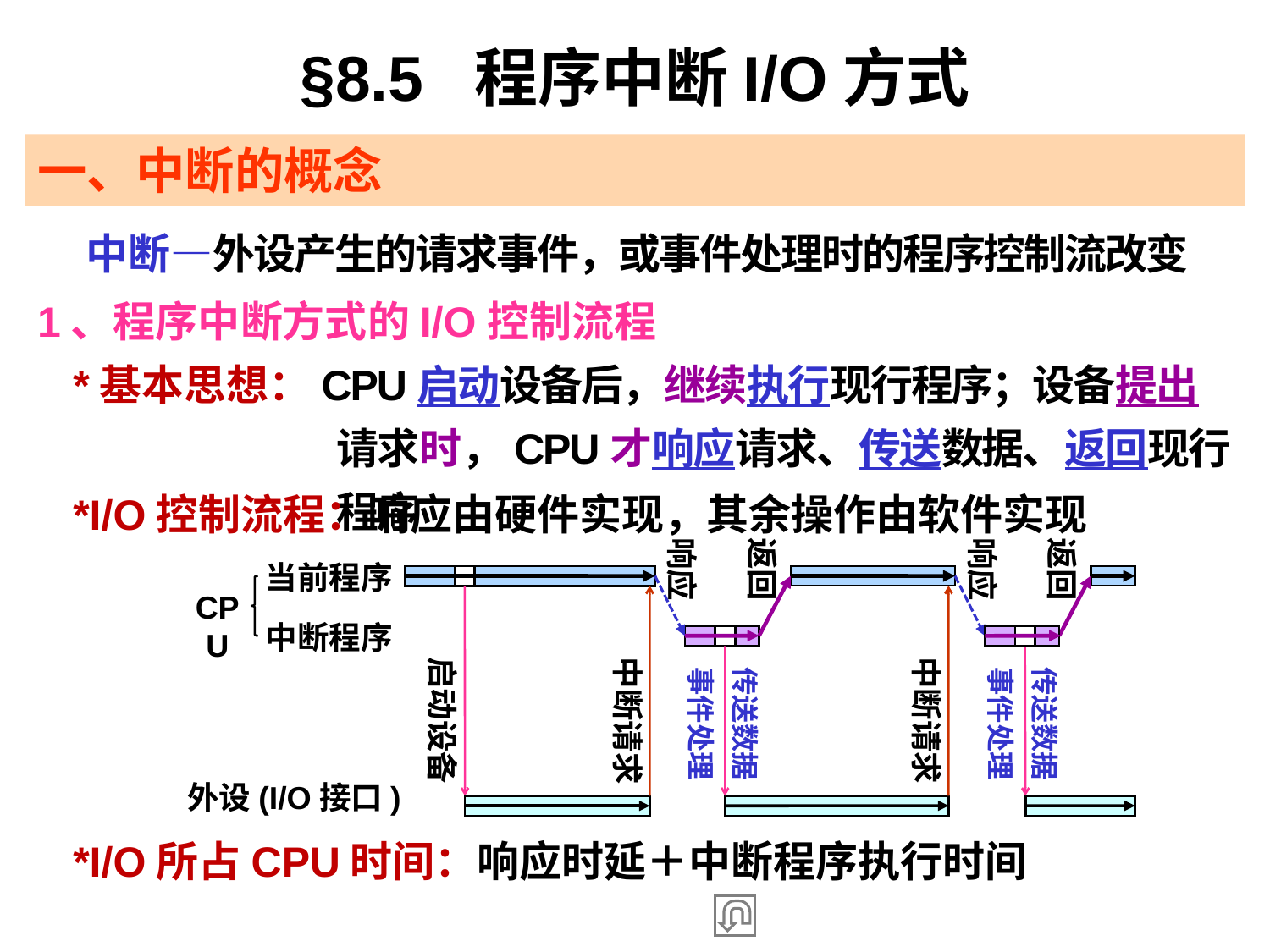

§8.5  程序中断I/O方式
一、中断的概念
    中断—外设产生的请求事件，或事件处理时的程序控制流改变
1、程序中断方式的I/O控制流程
   *基本思想：CPU启动设备后，继续执行现行程序；设备提出请求时，CPU才响应请求、传送数据、返回现行程序
   *I/O控制流程：响应由硬件实现，其余操作由软件实现
响应
返回
响应
返回
当前程序
中断程序

CPU

启动设备
中断请求
中断请求
传送数据事件处理

外设(I/O接口)

传送数据事件处理

   *I/O所占CPU时间：响应时延＋中断程序执行时间

38